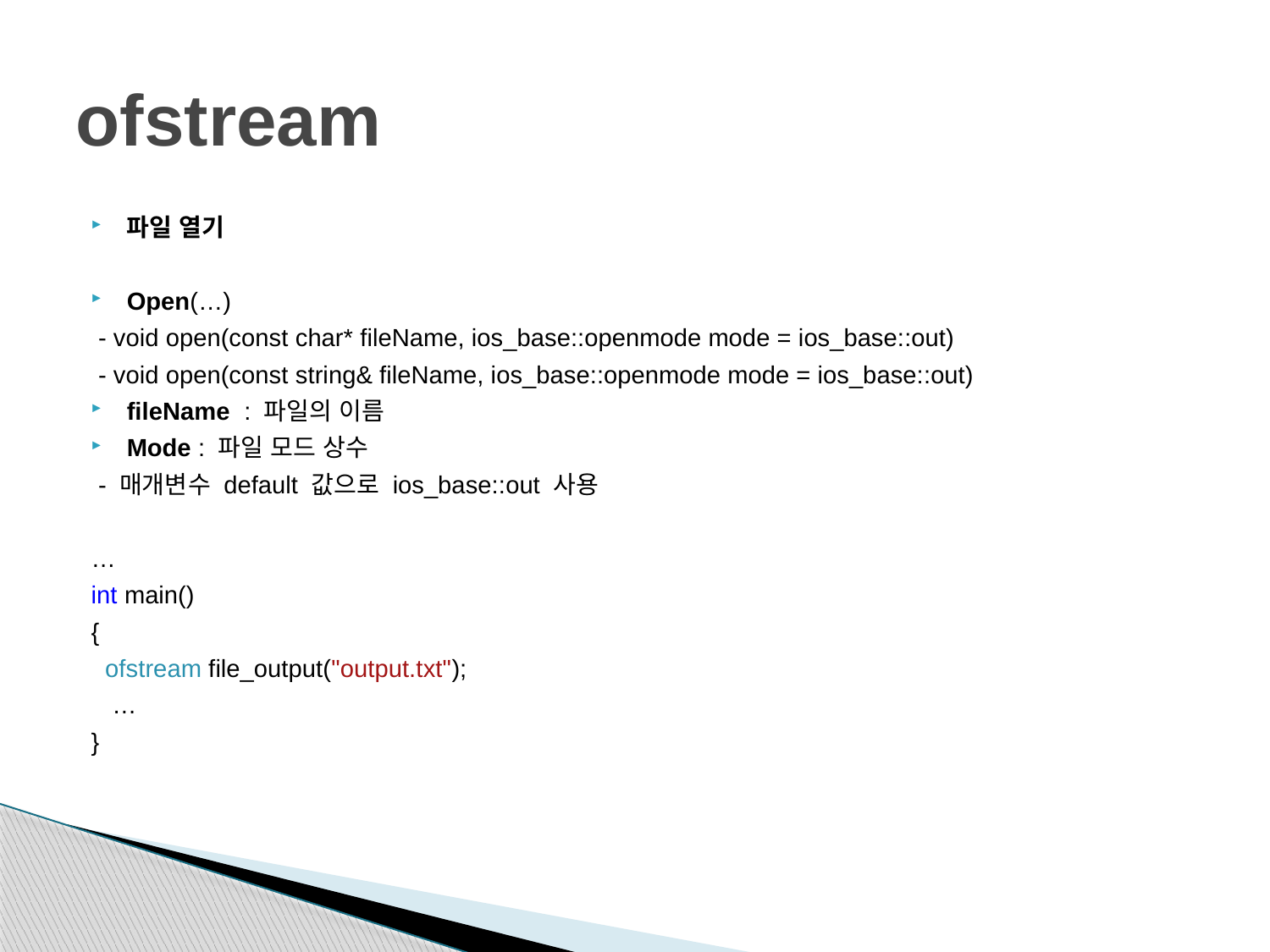

# ofstream
파일 열기

Open(…)
 - void open(const char* fileName, ios_base::openmode mode = ios_base::out)
 - void open(const string& fileName, ios_base::openmode mode = ios_base::out)
fileName  : 파일의 이름
Mode : 파일 모드 상수
 - 매개변수 default 값으로 ios_base::out 사용

…
int main()
{
  ofstream file_output("output.txt");
   …
}